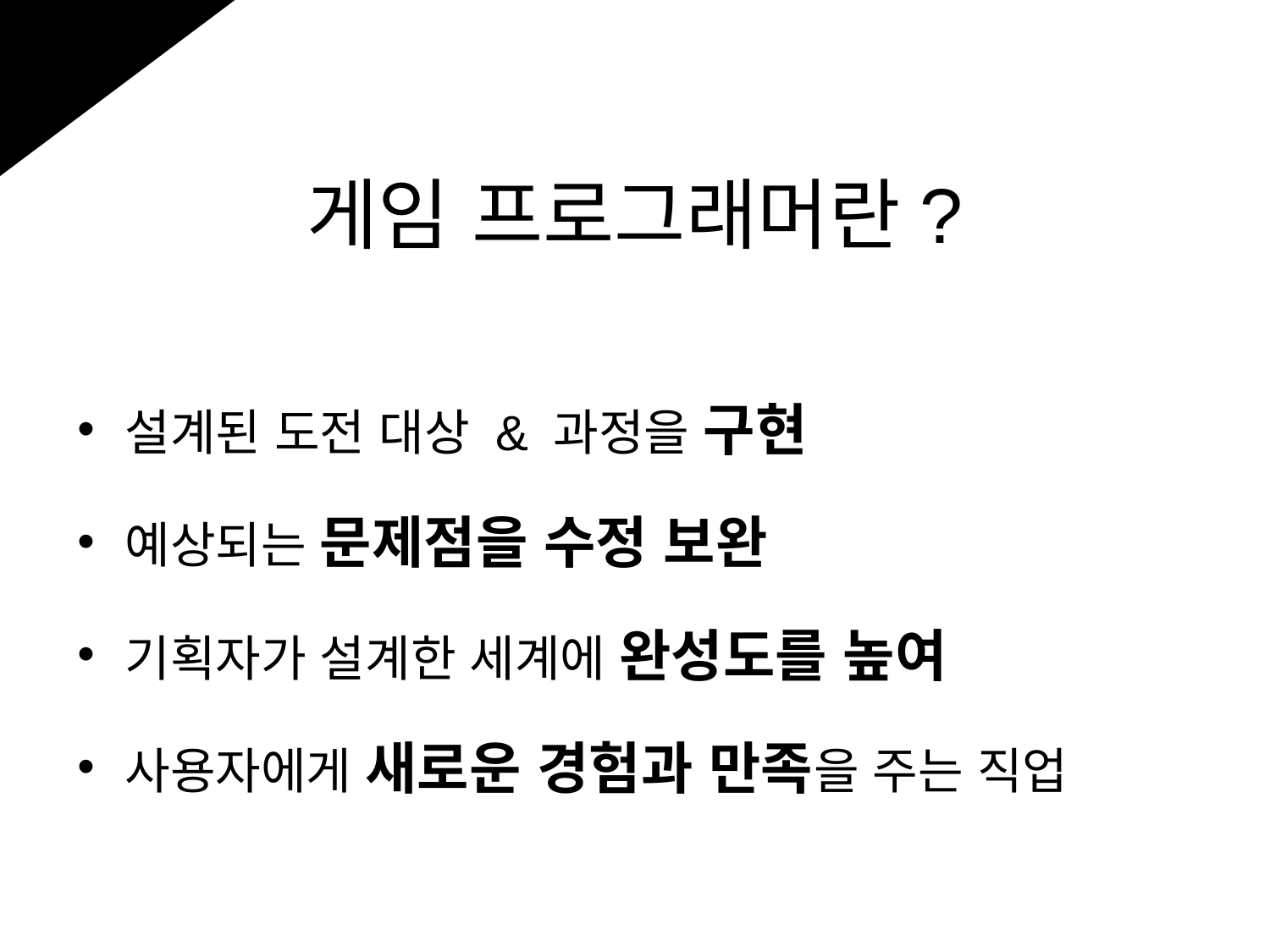

# 게임 프로그래머란?
설계된 도전 대상 & 과정을 구현
예상되는 문제점을 수정 보완
기획자가 설계한 세계에 완성도를 높여
사용자에게 새로운 경험과 만족을 주는 직업